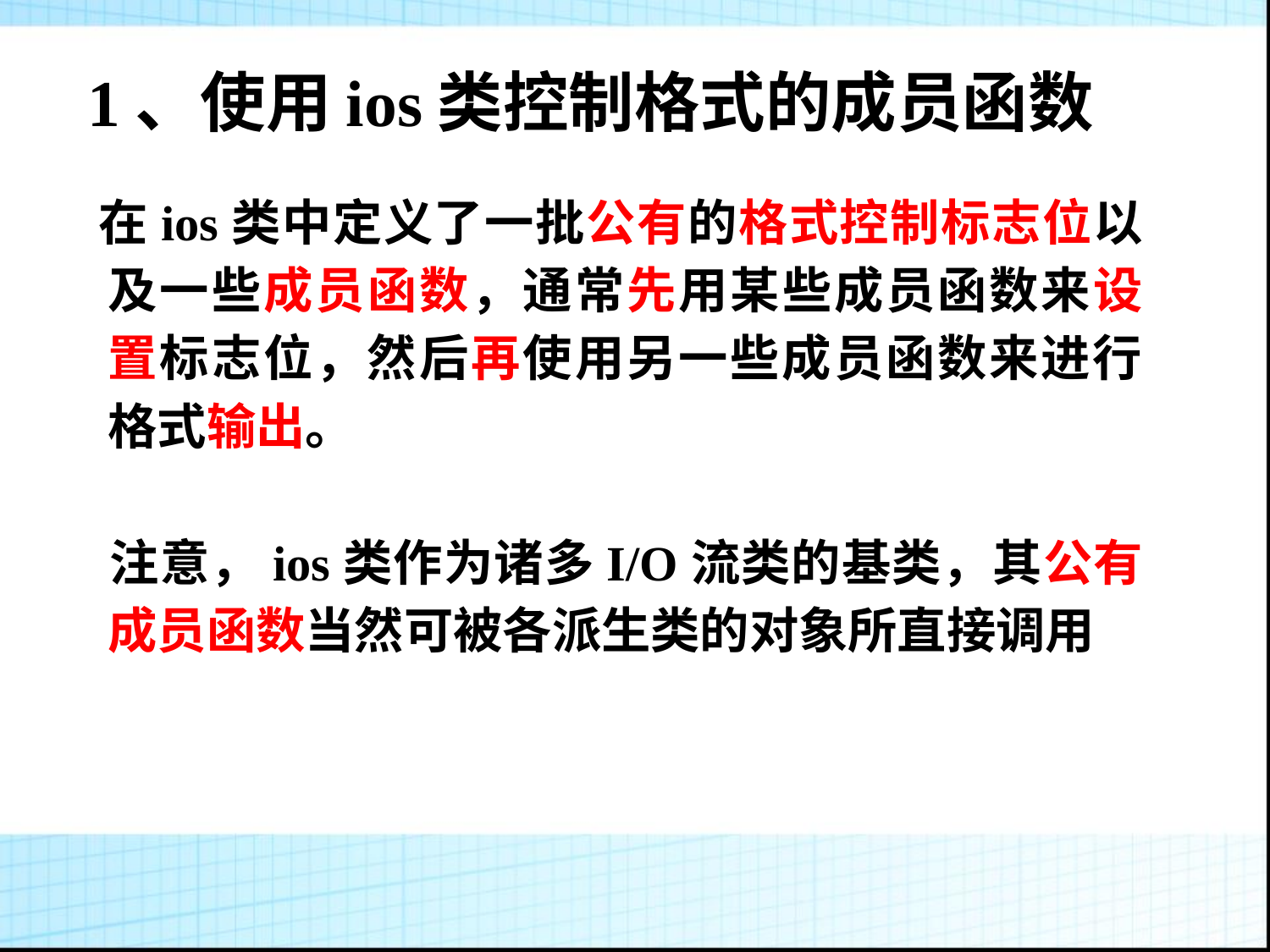

1、使用ios类控制格式的成员函数
 在ios类中定义了一批公有的格式控制标志位以及一些成员函数，通常先用某些成员函数来设置标志位，然后再使用另一些成员函数来进行格式输出。

  注意，ios类作为诸多I/O流类的基类，其公有成员函数当然可被各派生类的对象所直接调用